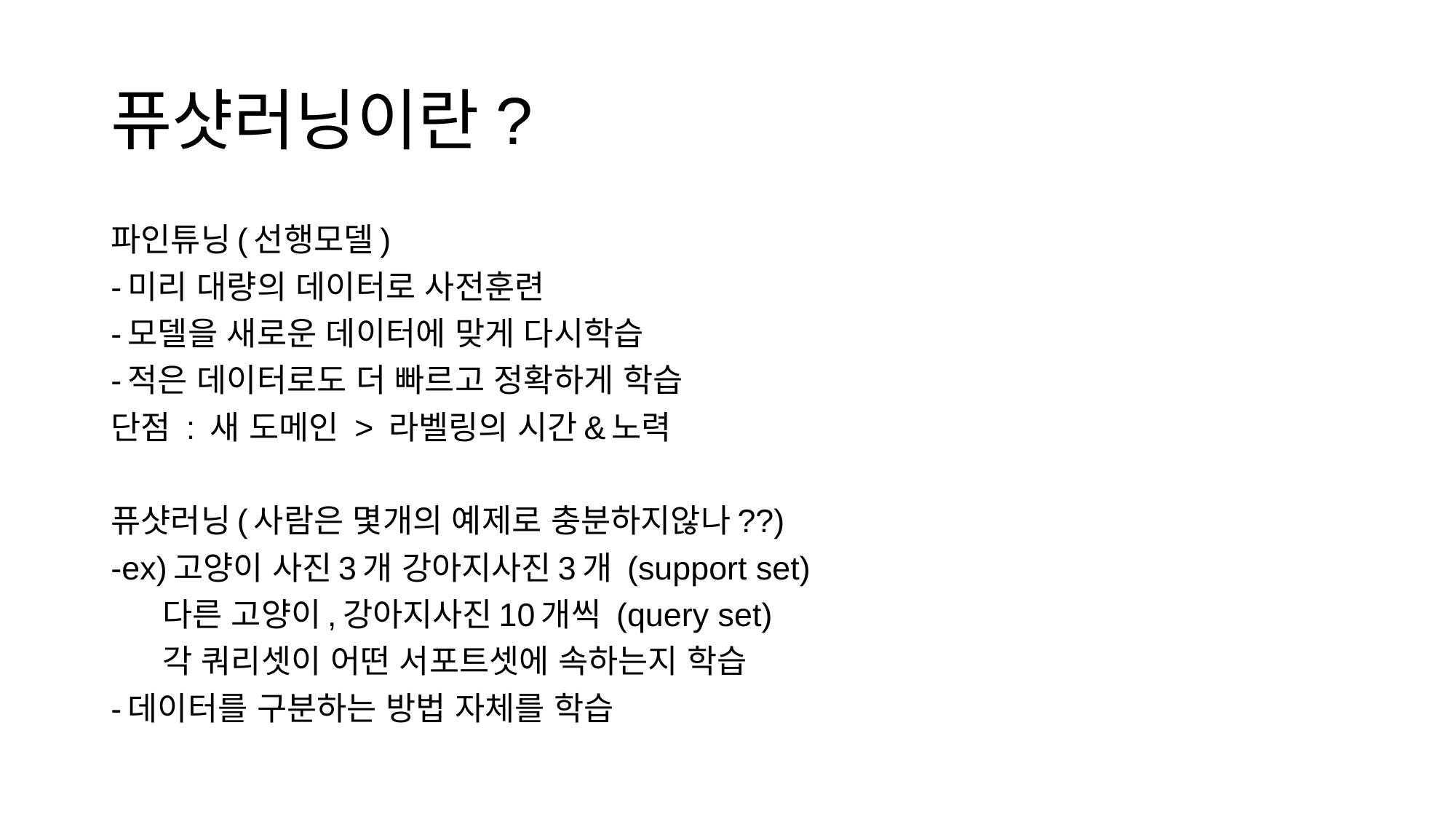

# 퓨샷러닝이란?
파인튜닝(선행모델)
-미리 대량의 데이터로 사전훈련
-모델을 새로운 데이터에 맞게 다시학습
-적은 데이터로도 더 빠르고 정확하게 학습
단점 : 새 도메인 > 라벨링의 시간&노력

퓨샷러닝(사람은 몇개의 예제로 충분하지않나??)
-ex)고양이 사진3개 강아지사진3개 (support set)
     다른 고양이,강아지사진10개씩 (query set)
     각 쿼리셋이 어떤 서포트셋에 속하는지 학습
-데이터를 구분하는 방법 자체를 학습